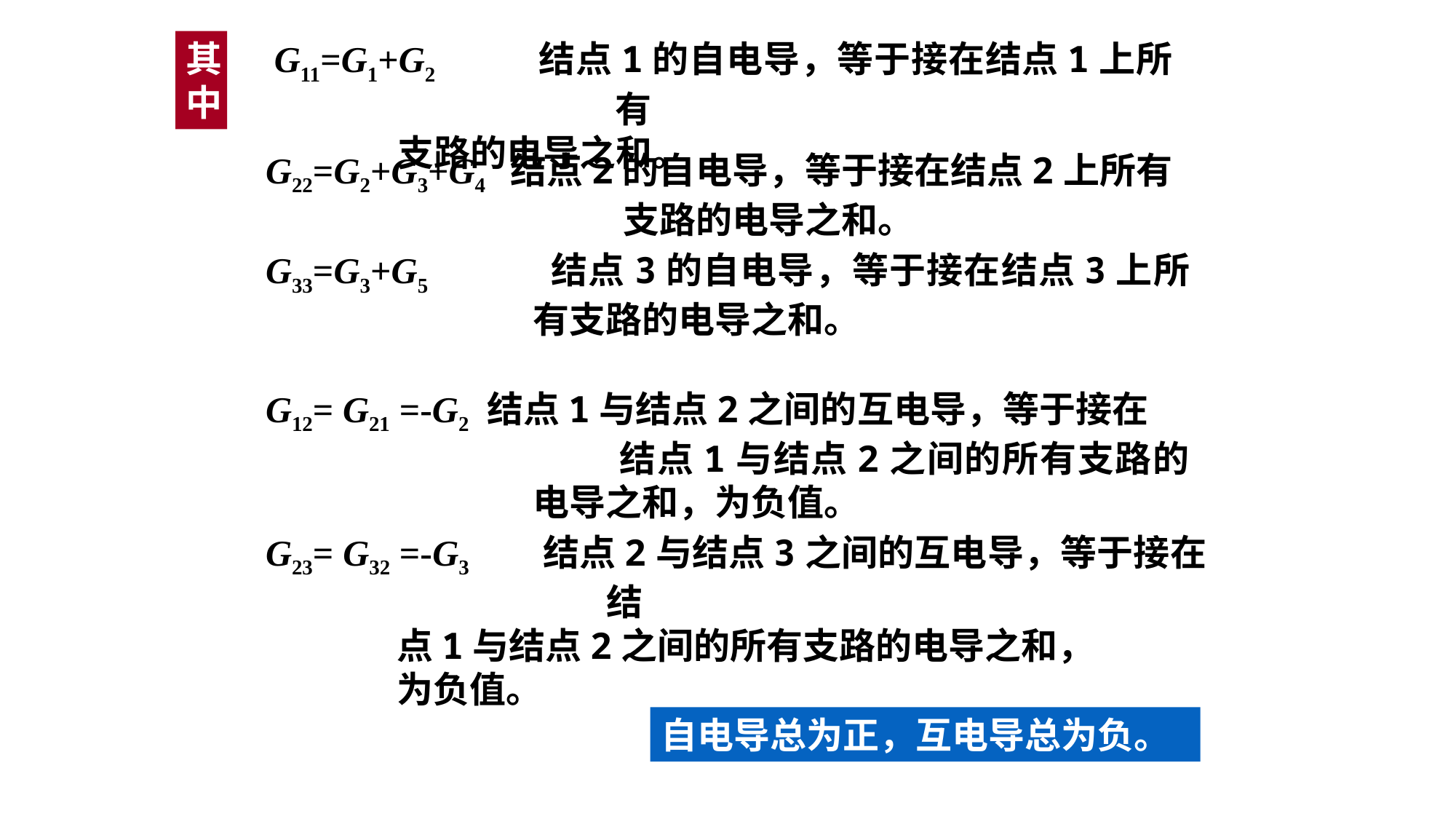

其中
G11=G1+G2                结点1的自电导，等于接在结点1上所有
              支路的电导之和。
G22=G2+G3+G4   结点2的自电导，等于接在结点2上所有            支路的电导之和。
G33=G3+G5     结点3的自电导，等于接在结点3上所有支路的电导之和。
G12= G21 =-G2 结点1与结点2之间的互电导，等于接在               结点1与结点2之间的所有支路的电导之和，为负值。
G23= G32 =-G3       结点2与结点3之间的互电导，等于接在结
               点1与结点2之间的所有支路的电导之和，
               为负值。
自电导总为正，互电导总为负。